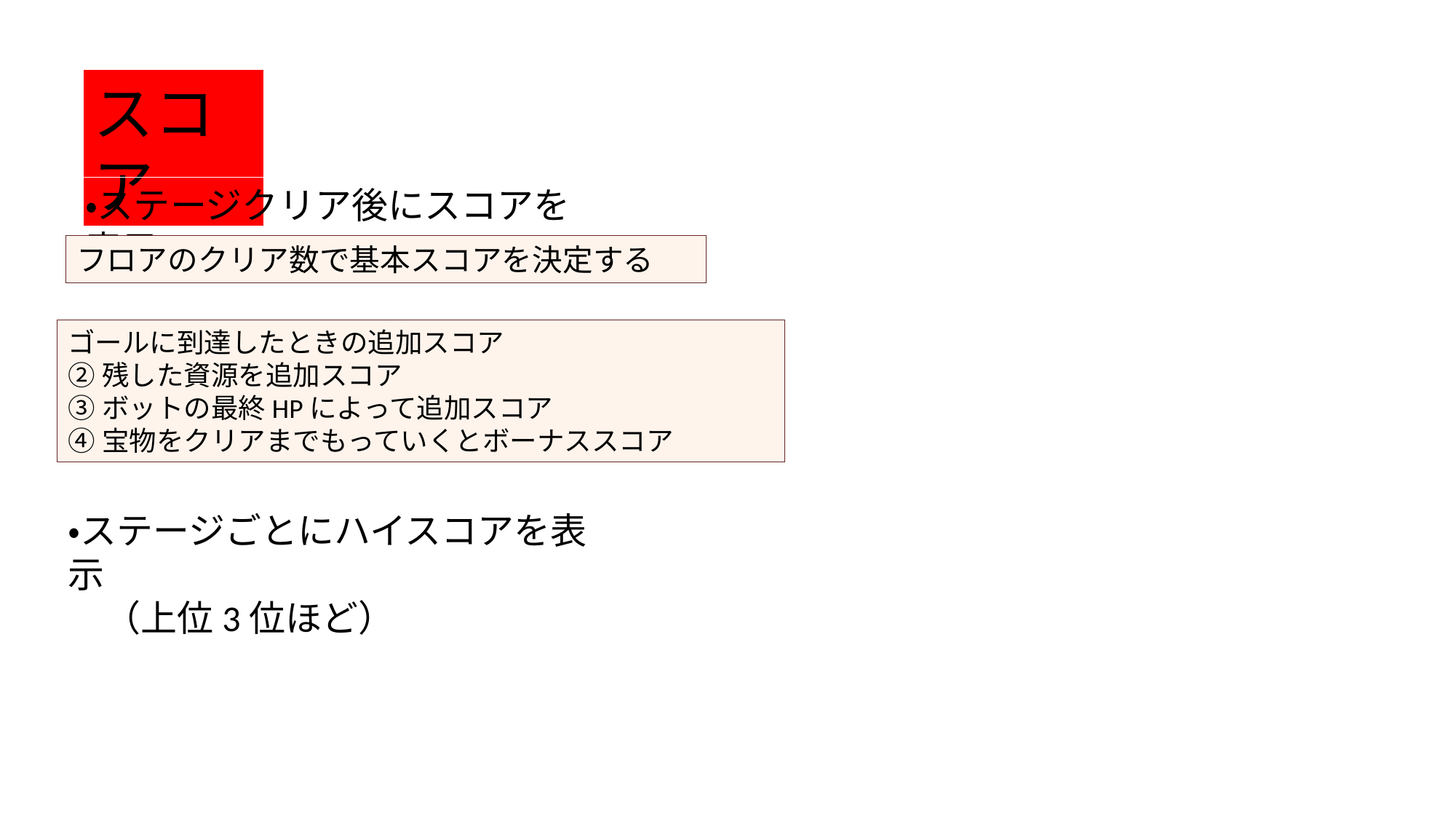

スコア

・ステージクリア後にスコアを表示
フロアのクリア数で基本スコアを決定する
ゴールに到達したときの追加スコア
②残した資源を追加スコア
③ボットの最終HPによって追加スコア
④宝物をクリアまでもっていくとボーナススコア
・ステージごとにハイスコアを表示
　（上位3位ほど）